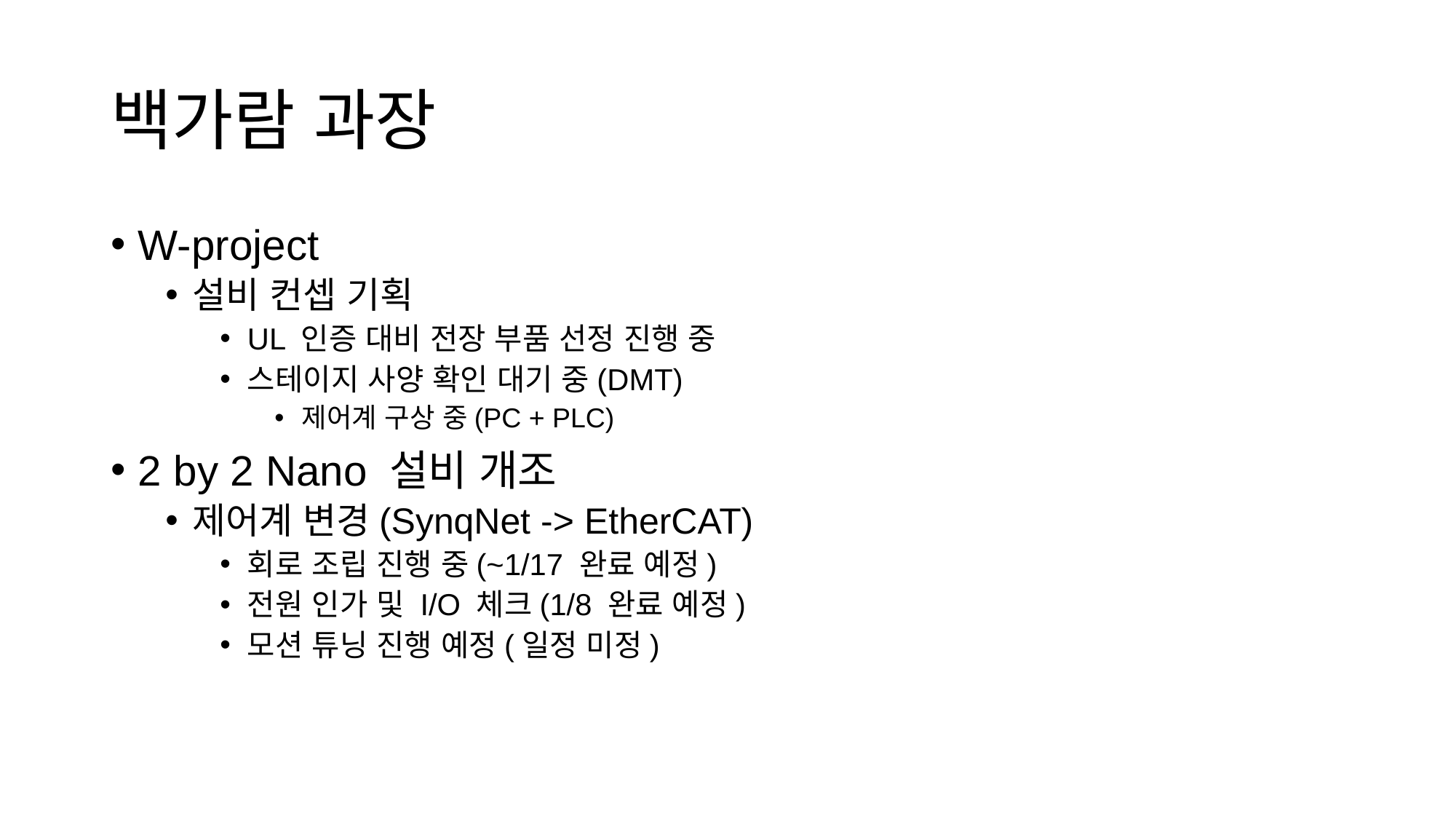

# 백가람 과장
W-project
설비 컨셉 기획
UL 인증 대비 전장 부품 선정 진행 중
스테이지 사양 확인 대기 중(DMT)
제어계 구상 중(PC + PLC)
2 by 2 Nano 설비 개조
제어계 변경(SynqNet -> EtherCAT)
회로 조립 진행 중(~1/17 완료 예정)
전원 인가 및 I/O 체크(1/8 완료 예정)
모션 튜닝 진행 예정(일정 미정)